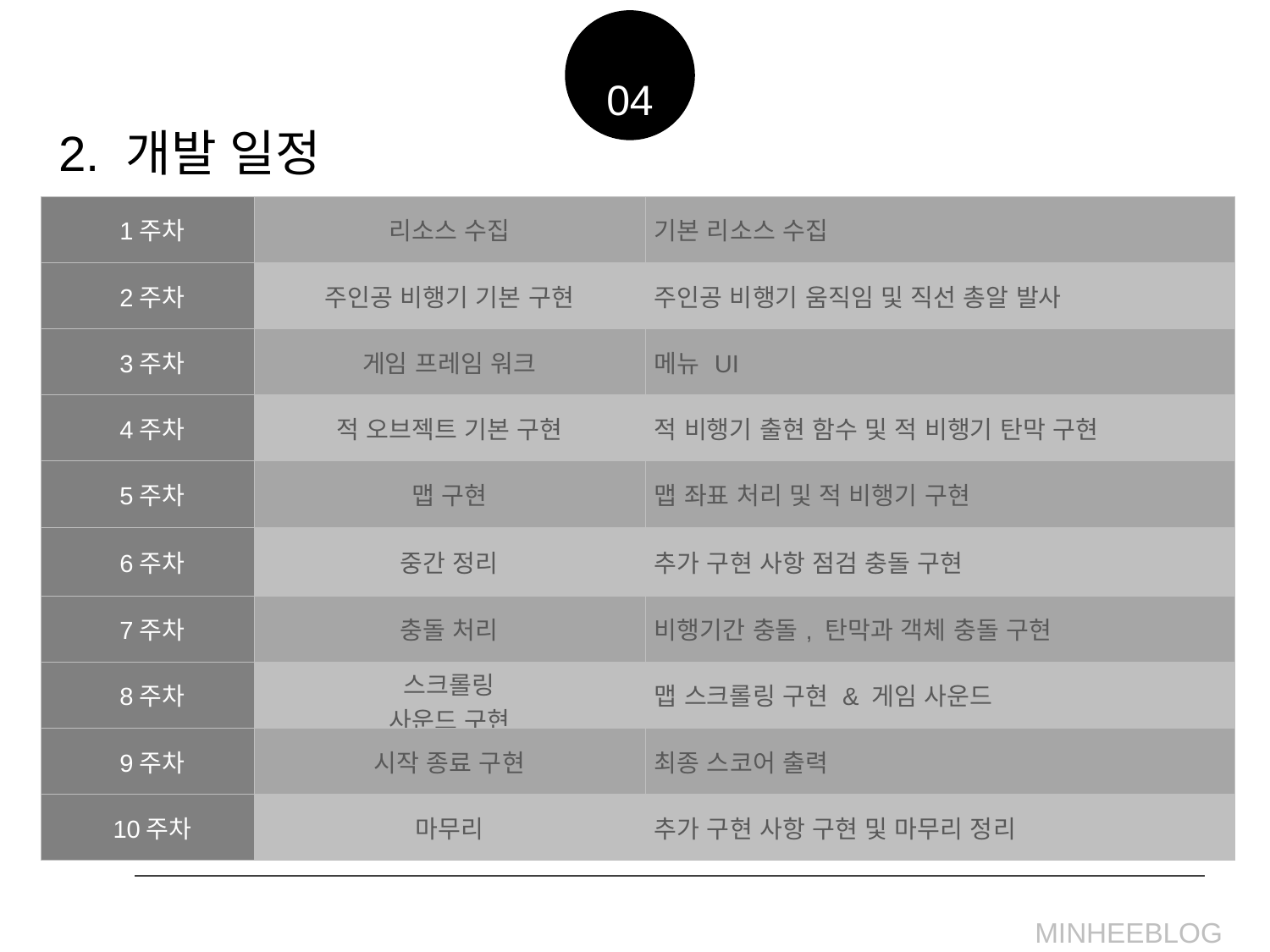

04
2. 개발 일정
| 1주차 | 리소스 수집 | 기본 리소스 수집 |
| --- | --- | --- |
| 2주차 | 주인공 비행기 기본 구현 | 주인공 비행기 움직임 및 직선 총알 발사 |
| 3주차 | 게임 프레임 워크 | 메뉴 UI |
| 4주차 | 적 오브젝트 기본 구현 | 적 비행기 출현 함수 및 적 비행기 탄막 구현 |
| 5주차 | 맵 구현 | 맵 좌표 처리 및 적 비행기 구현 |
| 6주차 | 중간 정리 | 추가 구현 사항 점검 충돌 구현 |
| 7주차 | 충돌 처리 | 비행기간 충돌, 탄막과 객체 충돌 구현 |
| 8주차 | 스크롤링 사운드 구현 | 맵 스크롤링 구현 & 게임 사운드 |
| 9주차 | 시작 종료 구현 | 최종 스코어 출력 |
| 10주차 | 마무리 | 추가 구현 사항 구현 및 마무리 정리 |

1)  소제목을 입력하세요
MINHEEBLOG